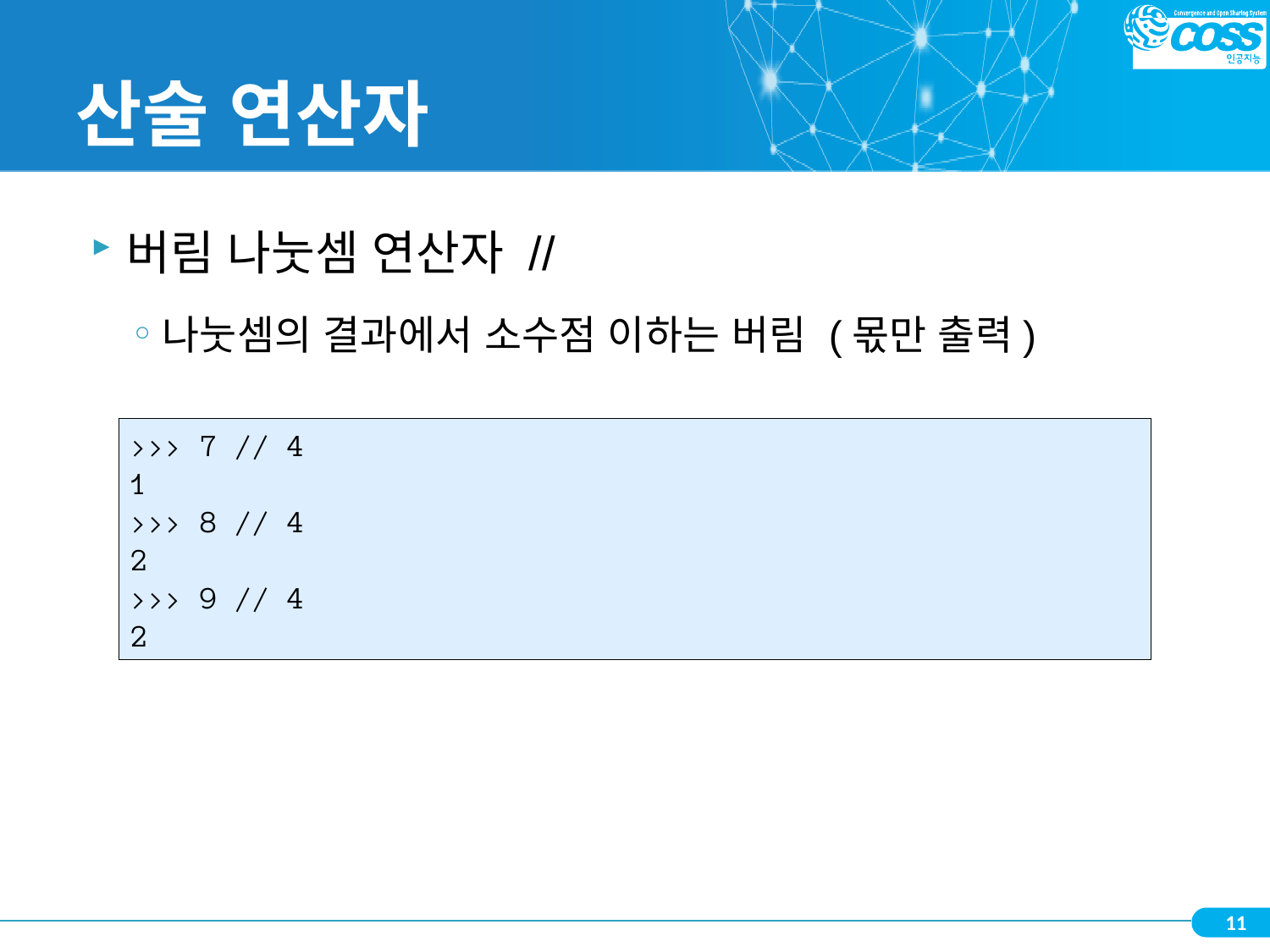

# 산술 연산자
버림 나눗셈 연산자 //
나눗셈의 결과에서 소수점 이하는 버림 (몫만 출력)

>>> 7 // 4
1
>>> 8 // 4
2
>>> 9 // 4
2